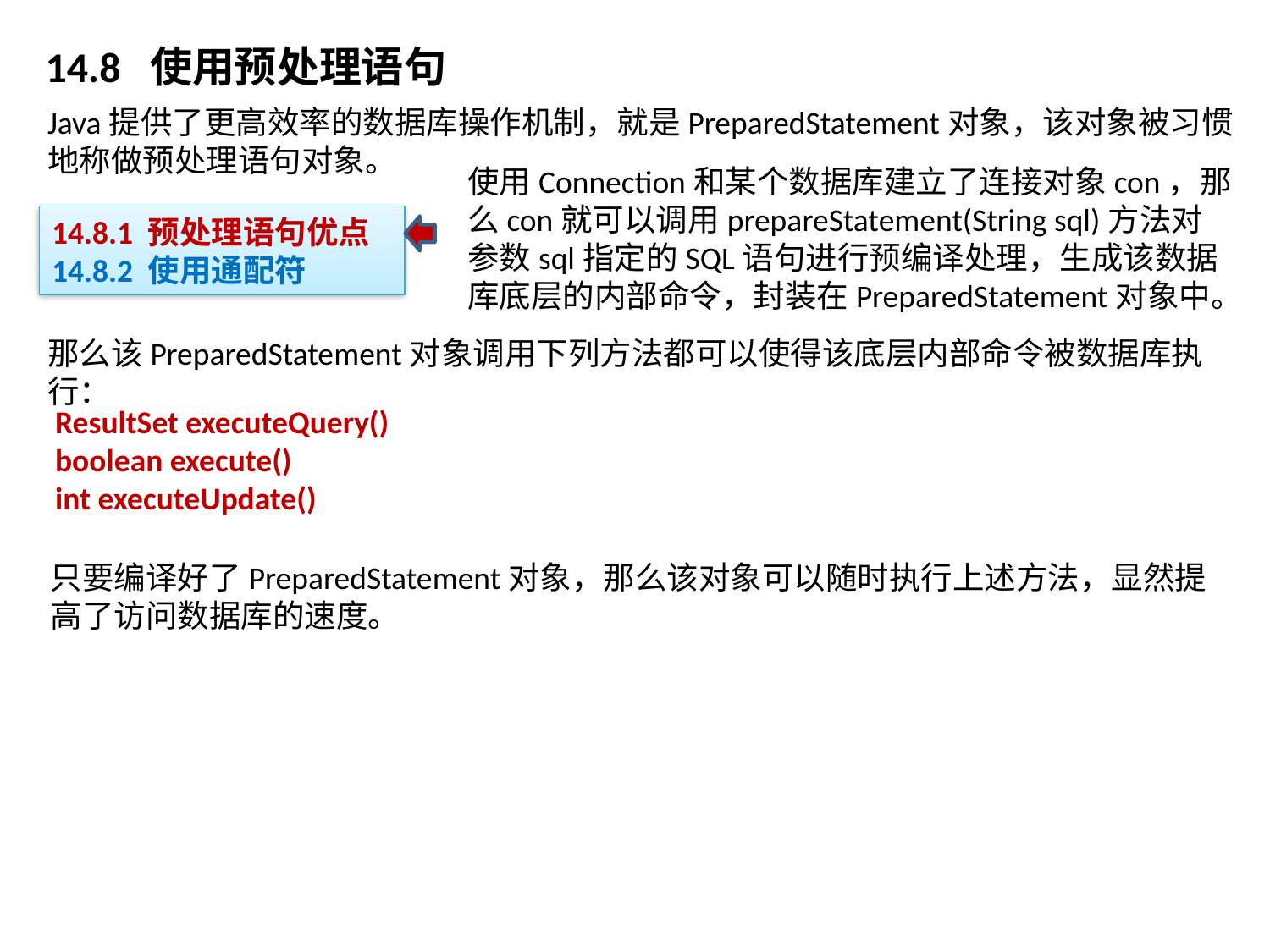

# 14.8  使用预处理语句
Java提供了更高效率的数据库操作机制，就是PreparedStatement对象，该对象被习惯地称做预处理语句对象。
使用Connection和某个数据库建立了连接对象con，那么con就可以调用prepareStatement(String sql)方法对参数sql指定的SQL语句进行预编译处理，生成该数据库底层的内部命令，封装在PreparedStatement对象中。
14.8.1 预处理语句优点
14.8.2 使用通配符

那么该PreparedStatement对象调用下列方法都可以使得该底层内部命令被数据库执行：
ResultSet executeQuery()
boolean execute()
int executeUpdate()
只要编译好了PreparedStatement对象，那么该对象可以随时执行上述方法，显然提高了访问数据库的速度。